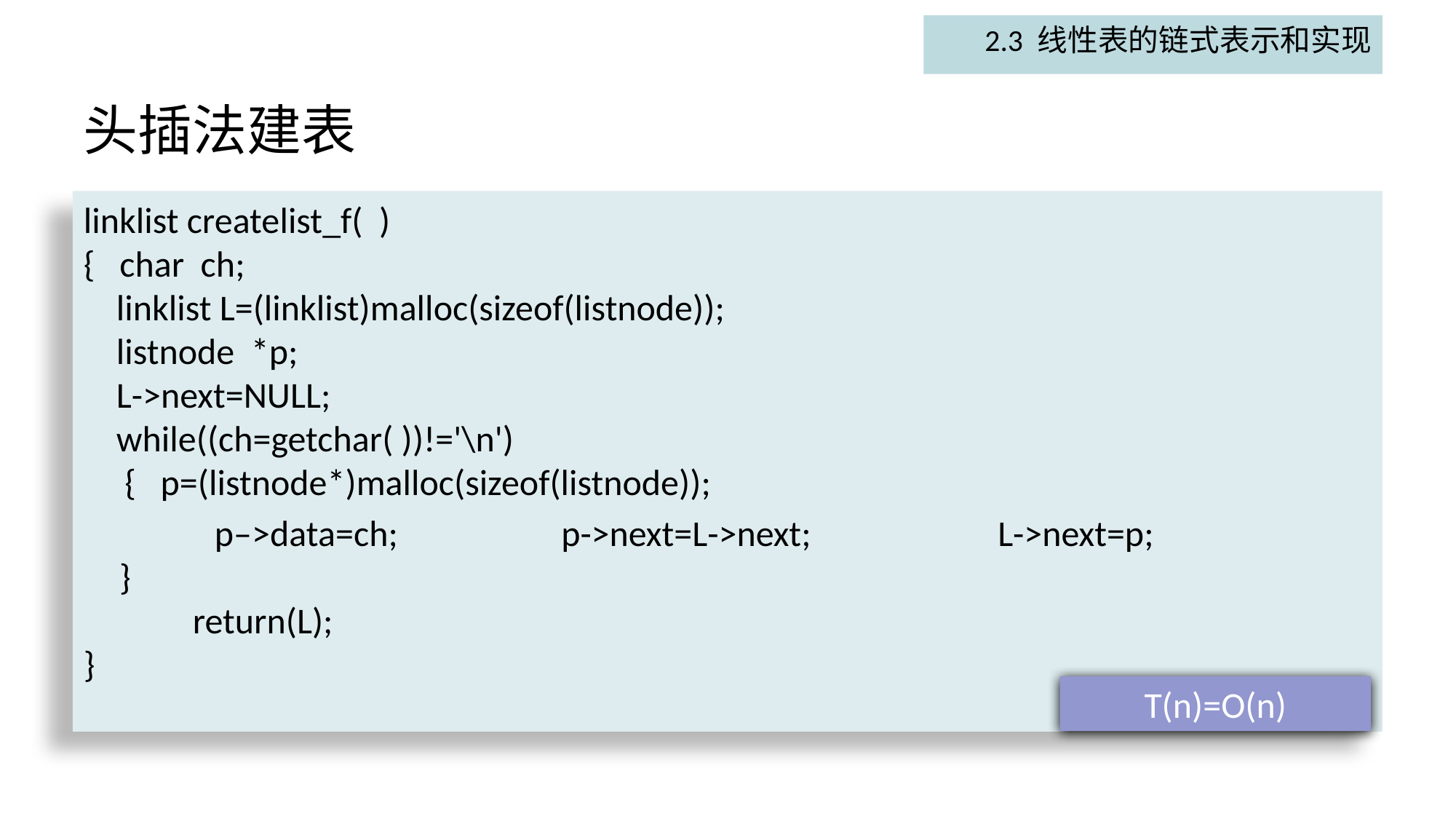

2.3 线性表的链式表示和实现

# 头插法建表
linklist createlist_f(  )
{   char  ch;
    linklist L=(linklist)malloc(sizeof(listnode));
    listnode  *p;
    L->next=NULL;
    while((ch=getchar( ))!='\n')
     {   p=(listnode*)malloc(sizeof(listnode));
           p–>data=ch; 		p->next=L->next; 		L->next=p;
}
	return(L);
}
T(n)=O(n)